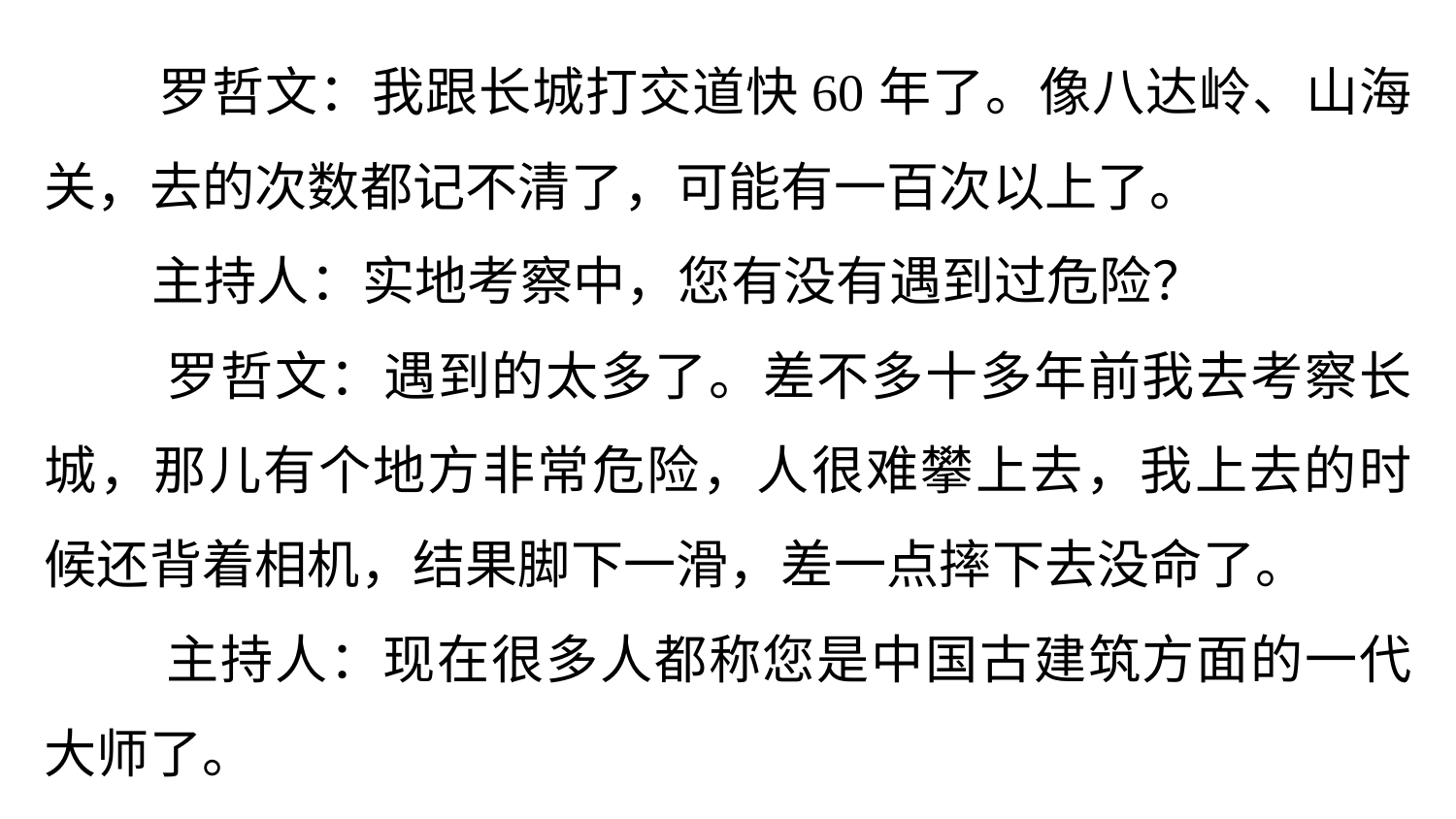

罗哲文：我跟长城打交道快60年了。像八达岭、山海关，去的次数都记不清了，可能有一百次以上了。
        主持人：实地考察中，您有没有遇到过危险？
        罗哲文：遇到的太多了。差不多十多年前我去考察长城，那儿有个地方非常危险，人很难攀上去，我上去的时候还背着相机，结果脚下一滑，差一点摔下去没命了。
        主持人：现在很多人都称您是中国古建筑方面的一代大师了。